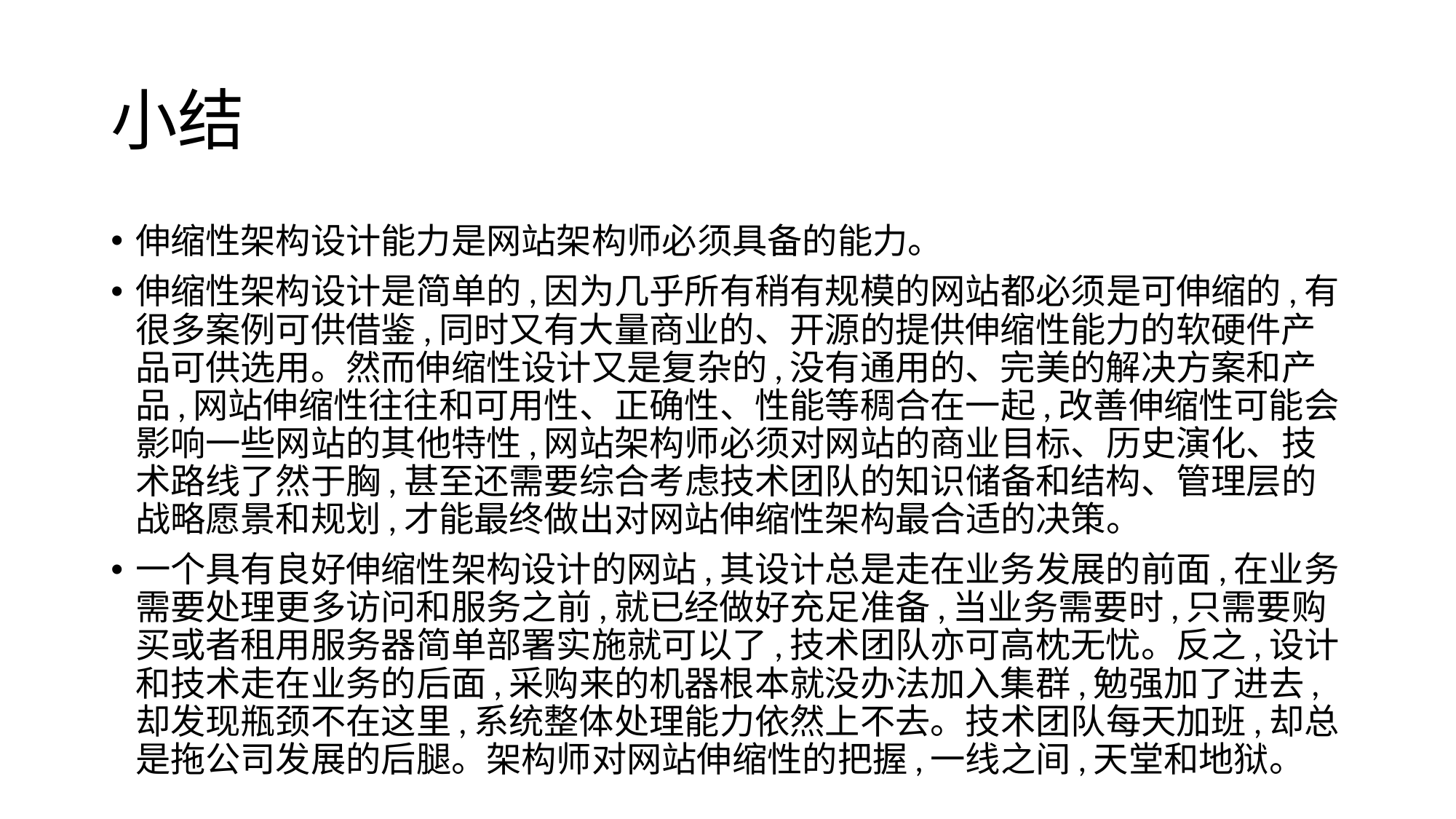

# 小结
伸缩性架构设计能力是网站架构师必须具备的能力。
伸缩性架构设计是简单的,因为几乎所有稍有规模的网站都必须是可伸缩的,有很多案例可供借鉴,同时又有大量商业的、开源的提供伸缩性能力的软硬件产品可供选用。然而伸缩性设计又是复杂的,没有通用的、完美的解决方案和产品,网站伸缩性往往和可用性、正确性、性能等稠合在一起,改善伸缩性可能会影响一些网站的其他特性,网站架构师必须对网站的商业目标、历史演化、技术路线了然于胸,甚至还需要综合考虑技术团队的知识储备和结构、管理层的战略愿景和规划,才能最终做出对网站伸缩性架构最合适的决策。
一个具有良好伸缩性架构设计的网站,其设计总是走在业务发展的前面,在业务需要处理更多访问和服务之前,就已经做好充足准备,当业务需要时,只需要购买或者租用服务器简单部署实施就可以了,技术团队亦可高枕无忧。反之,设计和技术走在业务的后面,采购来的机器根本就没办法加入集群,勉强加了进去,却发现瓶颈不在这里,系统整体处理能力依然上不去。技术团队每天加班,却总是拖公司发展的后腿。架构师对网站伸缩性的把握,一线之间,天堂和地狱。